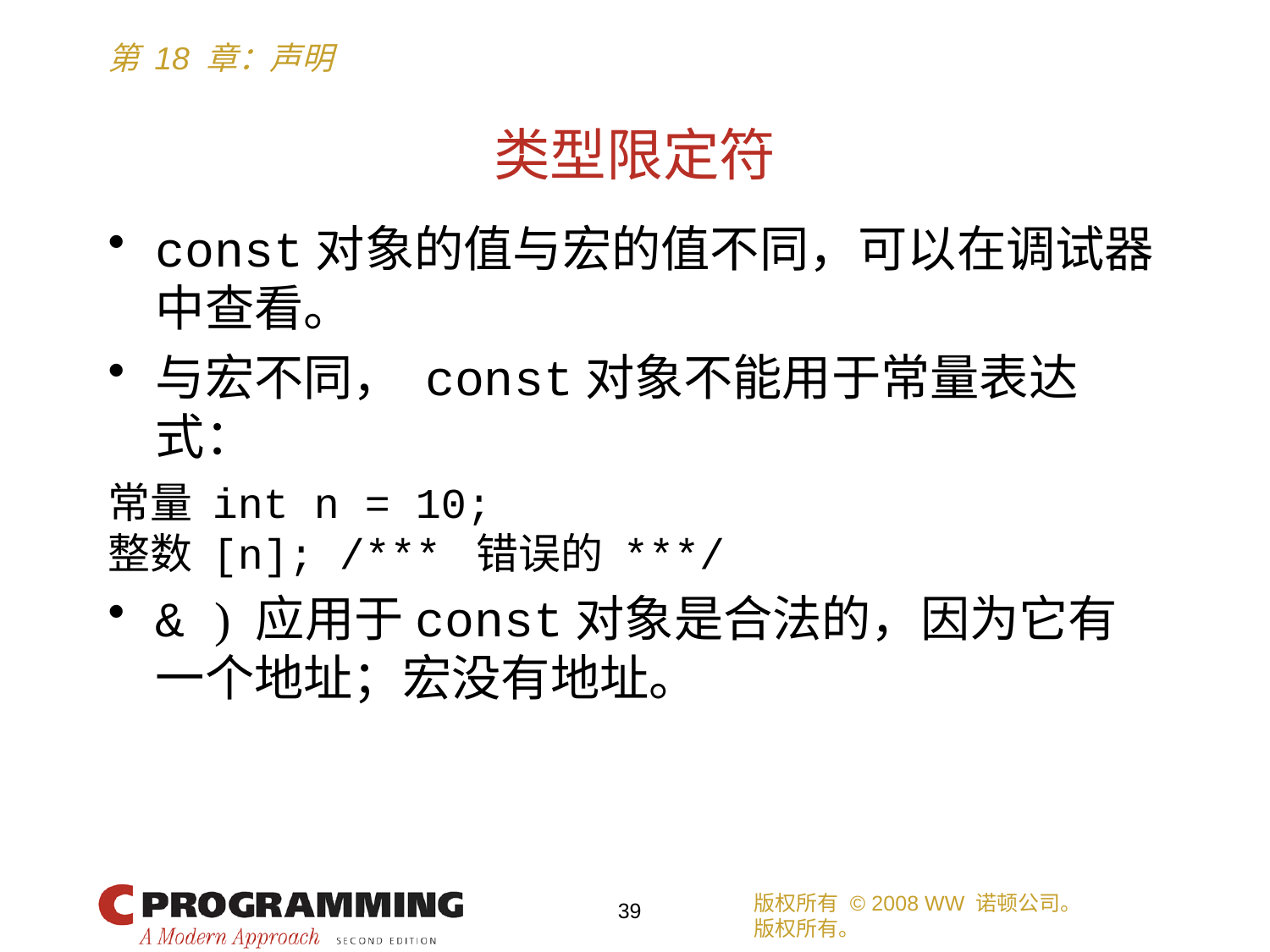

# 类型限定符
const对象的值与宏的值不同，可以在调试器中查看。
与宏不同， const对象不能用于常量表达式：
常量 int n = 10;
整数 [n]; /*** 错误的 ***/
& ) 应用于const对象是合法的，因为它有一个地址；宏没有地址。
版权所有 © 2008 WW 诺顿公司。
版权所有。
39